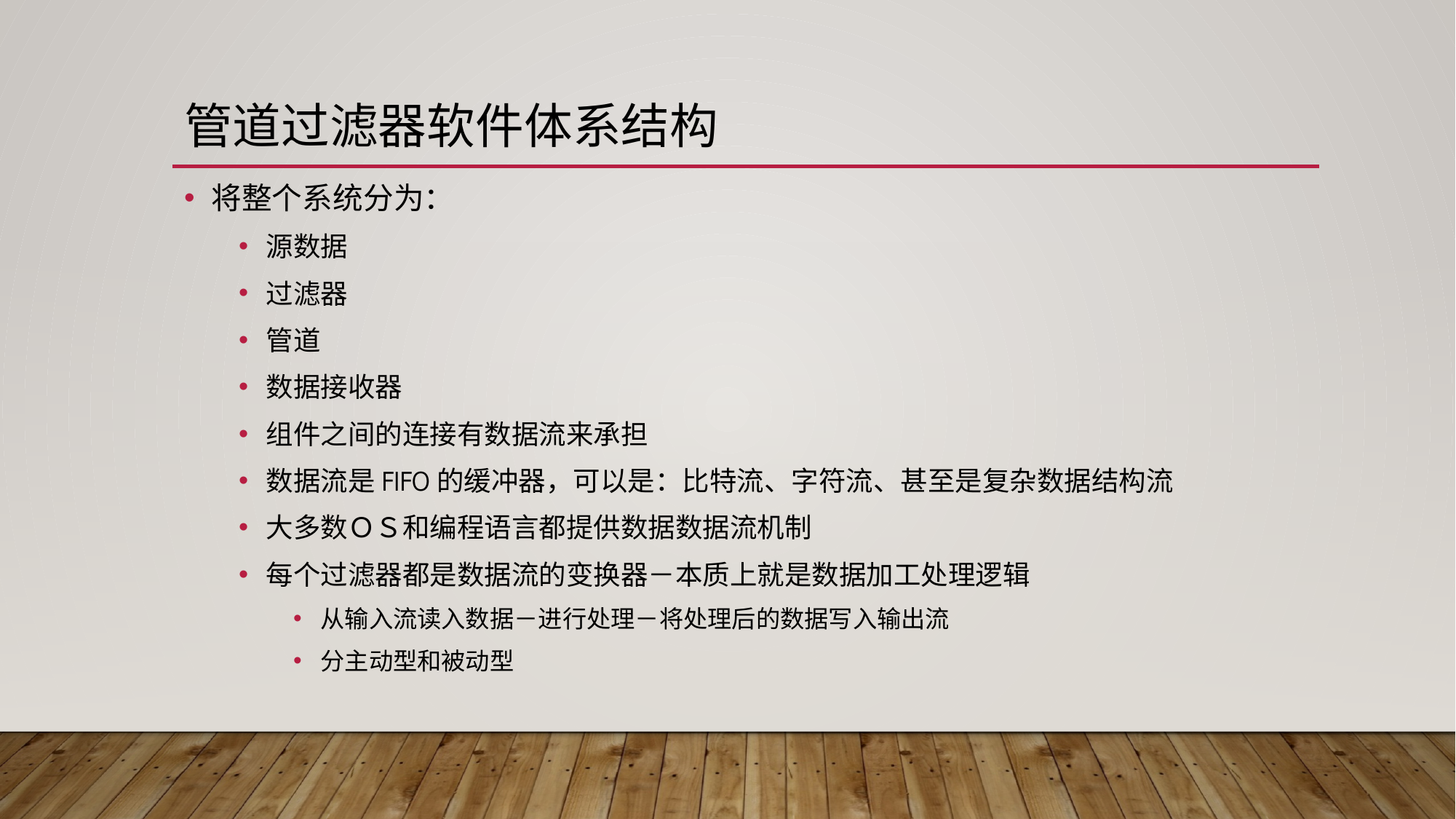

# 管道过滤器软件体系结构
将整个系统分为：
源数据
过滤器
管道
数据接收器
组件之间的连接有数据流来承担
数据流是FIFO的缓冲器，可以是：比特流、字符流、甚至是复杂数据结构流
大多数ＯＳ和编程语言都提供数据数据流机制
每个过滤器都是数据流的变换器－本质上就是数据加工处理逻辑
从输入流读入数据－进行处理－将处理后的数据写入输出流
分主动型和被动型